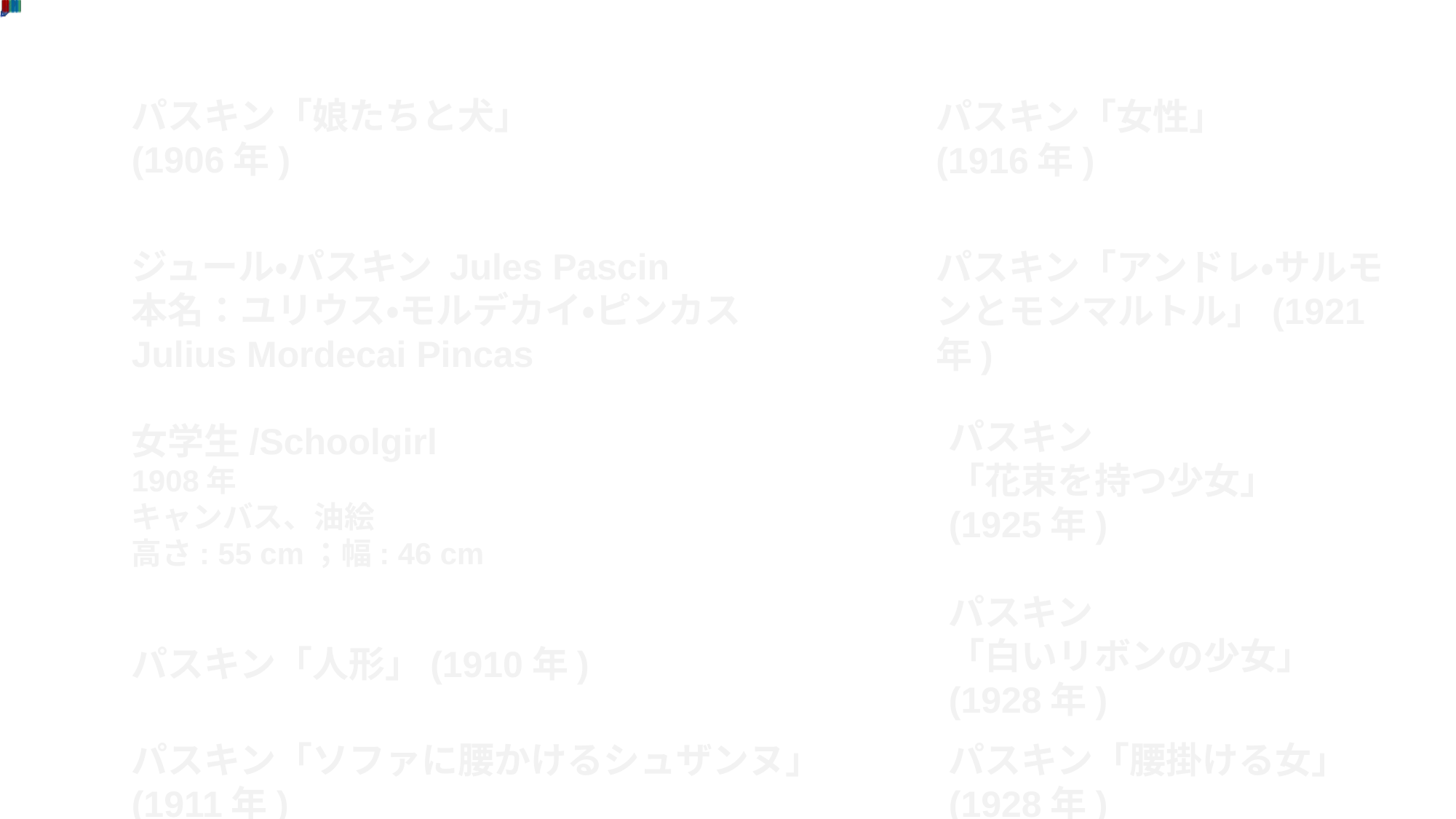

パスキン「娘たちと犬」(1906年)
パスキン「女性」(1916年)
ジュール・パスキン Jules Pascin
本名：ユリウス・モルデカイ・ピンカス
Julius Mordecai Pincas

女学生/Schoolgirl
1908年
キャンバス、油絵
高さ: 55 cm；幅: 46 cm
パスキン「アンドレ・サルモンとモンマルトル」(1921年)
パスキン
「花束を持つ少女」(1925年)
パスキン
「白いリボンの少女」(1928年)
パスキン「人形」(1910年)
パスキン「ソファに腰かけるシュザンヌ」(1911年)
パスキン「腰掛ける女」(1928年)